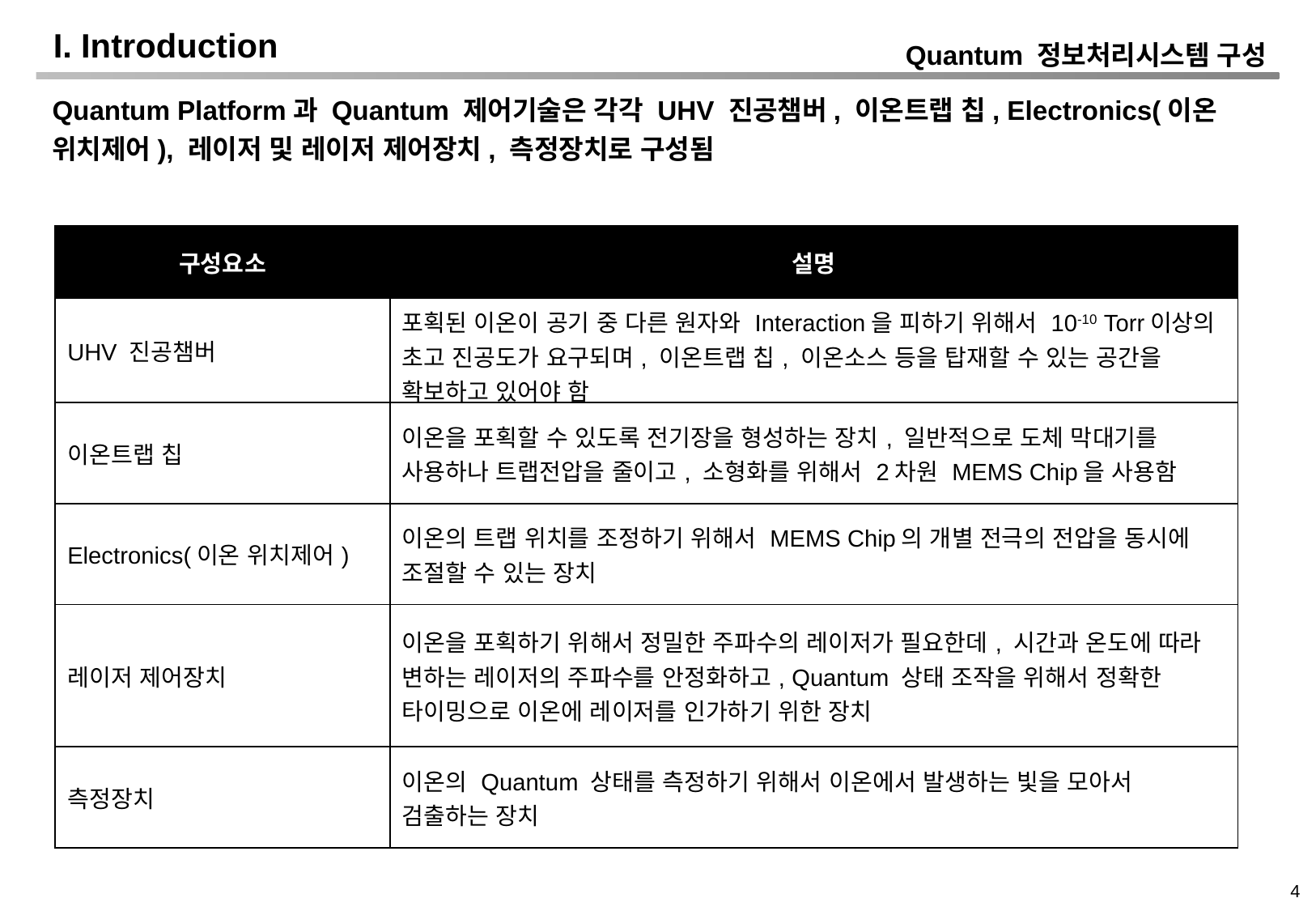

# I. Introduction
Quantum 정보처리시스템 구성
Quantum Platform과 Quantum 제어기술은 각각 UHV 진공챔버, 이온트랩 칩, Electronics(이온 위치제어), 레이저 및 레이저 제어장치, 측정장치로 구성됨
| 구성요소 | 설명 |
| --- | --- |
| UHV 진공챔버 | 포획된 이온이 공기 중 다른 원자와 Interaction을 피하기 위해서 10-10 Torr이상의 초고 진공도가 요구되며, 이온트랩 칩, 이온소스 등을 탑재할 수 있는 공간을 확보하고 있어야 함 |
| 이온트랩 칩 | 이온을 포획할 수 있도록 전기장을 형성하는 장치, 일반적으로 도체 막대기를 사용하나 트랩전압을 줄이고, 소형화를 위해서 2차원 MEMS Chip을 사용함 |
| Electronics(이온 위치제어) | 이온의 트랩 위치를 조정하기 위해서 MEMS Chip의 개별 전극의 전압을 동시에 조절할 수 있는 장치 |
| 레이저 제어장치 | 이온을 포획하기 위해서 정밀한 주파수의 레이저가 필요한데, 시간과 온도에 따라 변하는 레이저의 주파수를 안정화하고, Quantum 상태 조작을 위해서 정확한 타이밍으로 이온에 레이저를 인가하기 위한 장치 |
| 측정장치 | 이온의 Quantum 상태를 측정하기 위해서 이온에서 발생하는 빛을 모아서 검출하는 장치 |